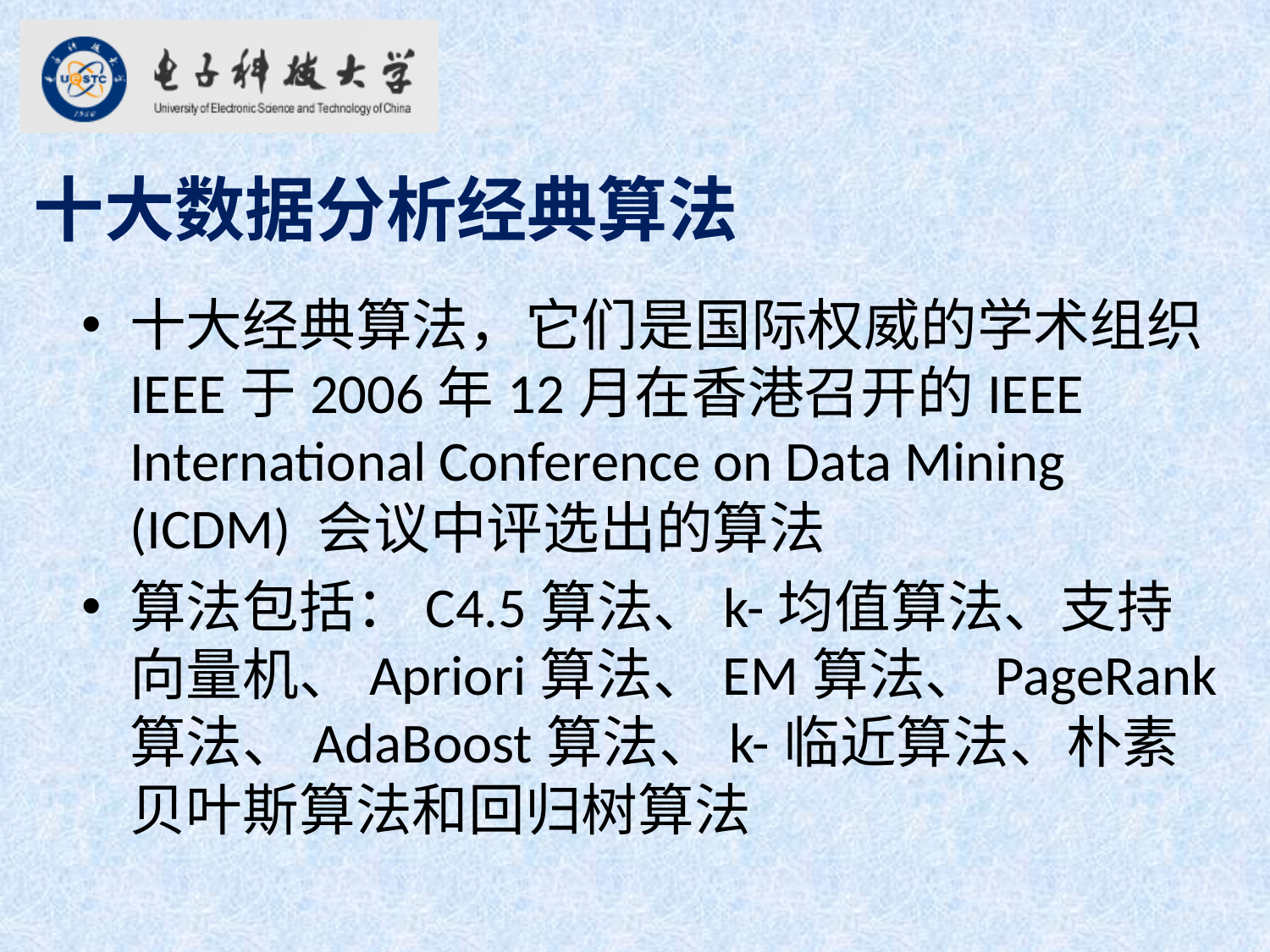

十大数据分析经典算法

十大经典算法，它们是国际权威的学术组织IEEE于2006年12月在香港召开的IEEE International Conference on Data Mining (ICDM) 会议中评选出的算法
算法包括：C4.5算法、k-均值算法、支持向量机、Apriori算法、EM算法、PageRank算法、AdaBoost算法、k-临近算法、朴素贝叶斯算法和回归树算法